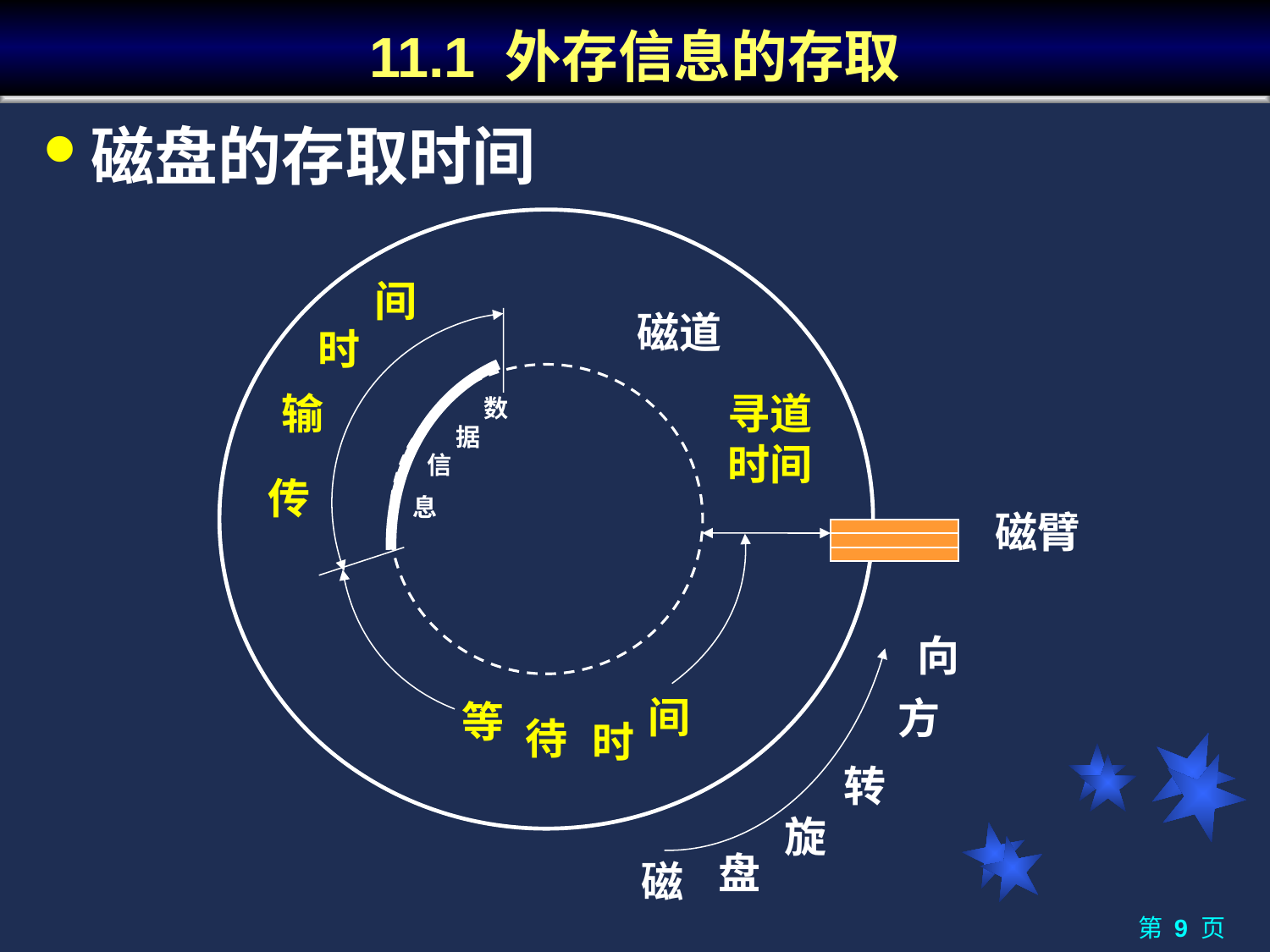

# 11.1 外存信息的存取
磁盘的存取时间

间
磁道

时

输
寻道
时间
数

据
信
传
息
磁臂

向

间
方
等
待
时
转
旋
盘
磁
第 9 页